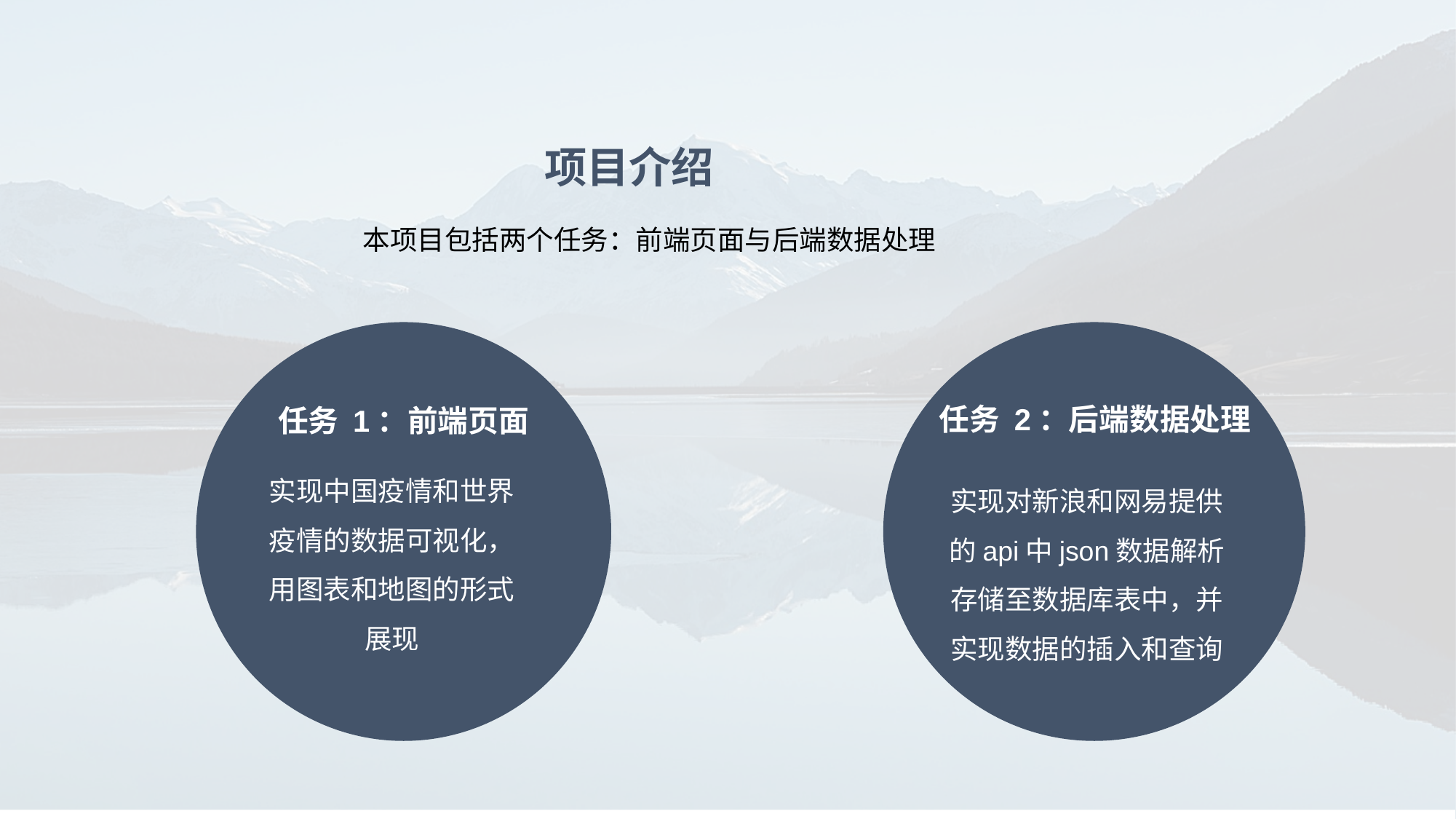

项目介绍
本项目包括两个任务：前端页面与后端数据处理

任务 1：前端页面
实现中国疫情和世界疫情的数据可视化，用图表和地图的形式展现

任务 2：后端数据处理
实现对新浪和网易提供的api中json数据解析存储至数据库表中，并实现数据的插入和查询